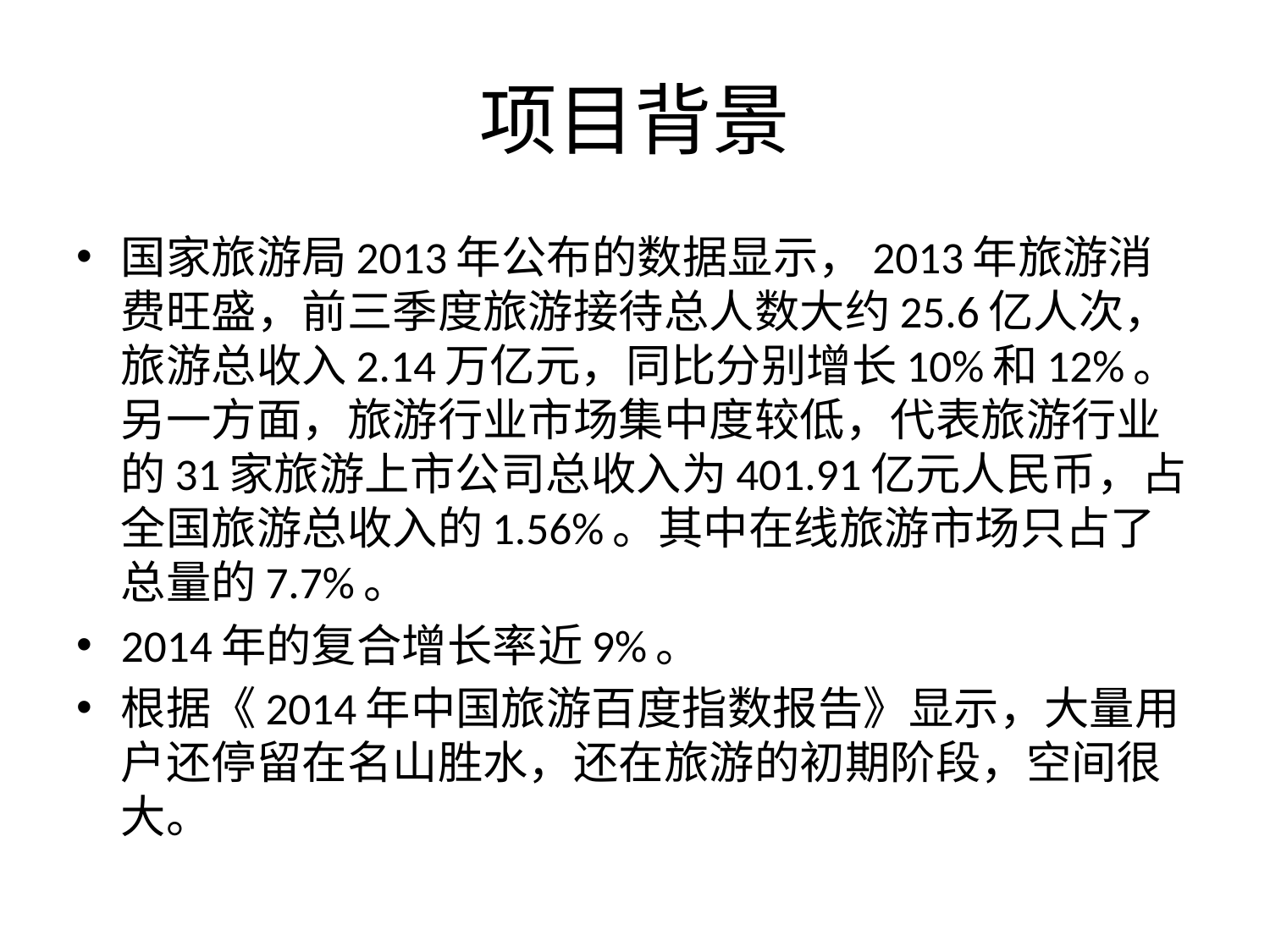

# 项目背景
国家旅游局2013年公布的数据显示，2013年旅游消费旺盛，前三季度旅游接待总人数大约25.6亿人次，旅游总收入2.14万亿元，同比分别增长10%和12%。另一方面，旅游行业市场集中度较低，代表旅游行业的31家旅游上市公司总收入为401.91亿元人民币，占全国旅游总收入的1.56%。其中在线旅游市场只占了总量的7.7%。
2014年的复合增长率近9%。
根据《2014年中国旅游百度指数报告》显示，大量用户还停留在名山胜水，还在旅游的初期阶段，空间很大。